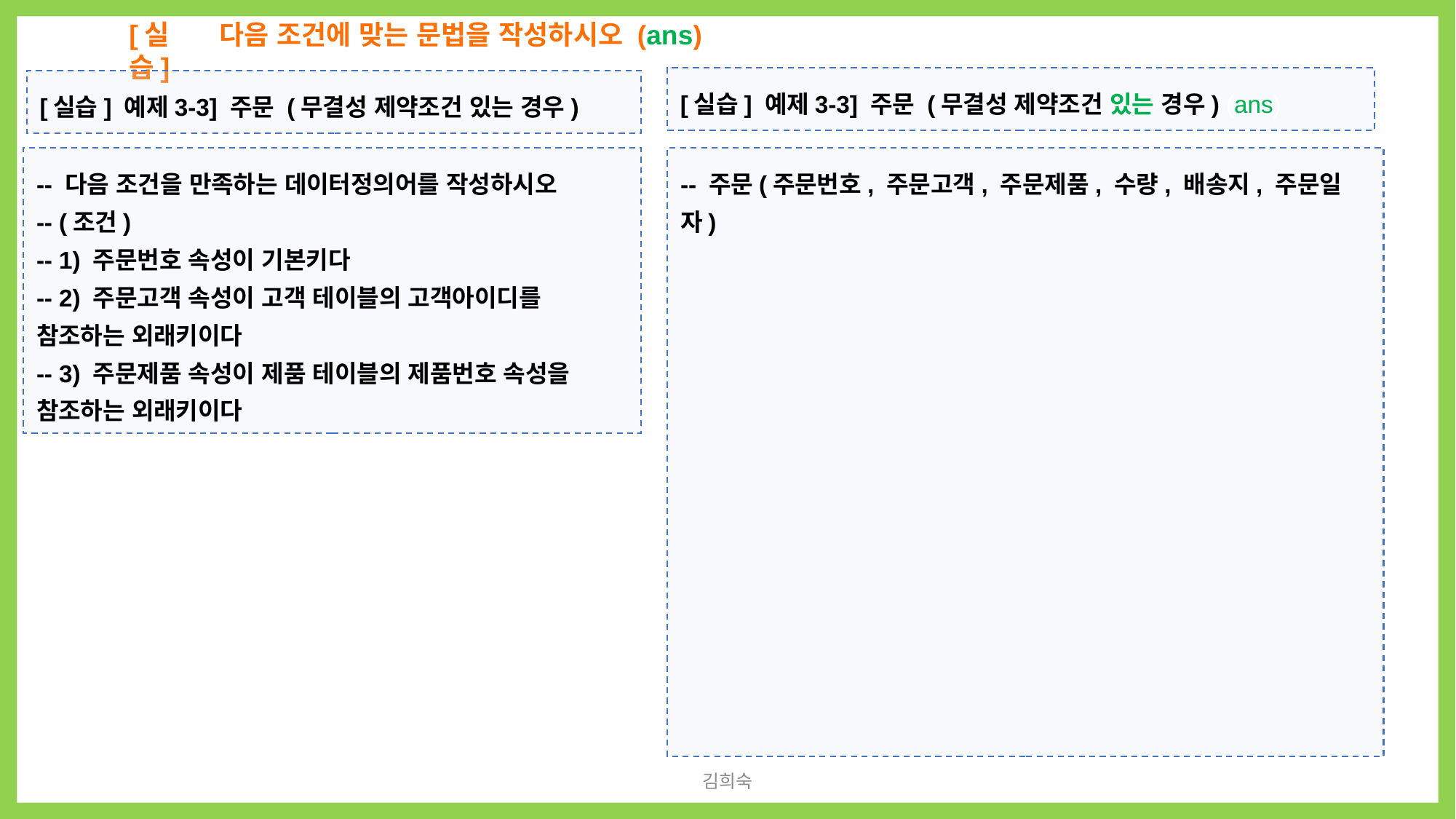

# 다음 조건에 맞는 문법을 작성하시오 (ans)
[실습] 예제3-3] 주문 (무결성 제약조건 있는 경우) (ans)
[실습] 예제3-3] 주문 (무결성 제약조건 있는 경우)
-- 주문(주문번호, 주문고객, 주문제품, 수량, 배송지, 주문일자)
-- 다음 조건을 만족하는 데이터정의어를 작성하시오
-- (조건)
-- 1) 주문번호 속성이 기본키다
-- 2) 주문고객 속성이 고객 테이블의 고객아이디를 참조하는 외래키이다
-- 3) 주문제품 속성이 제품 테이블의 제품번호 속성을 참조하는 외래키이다
김희숙